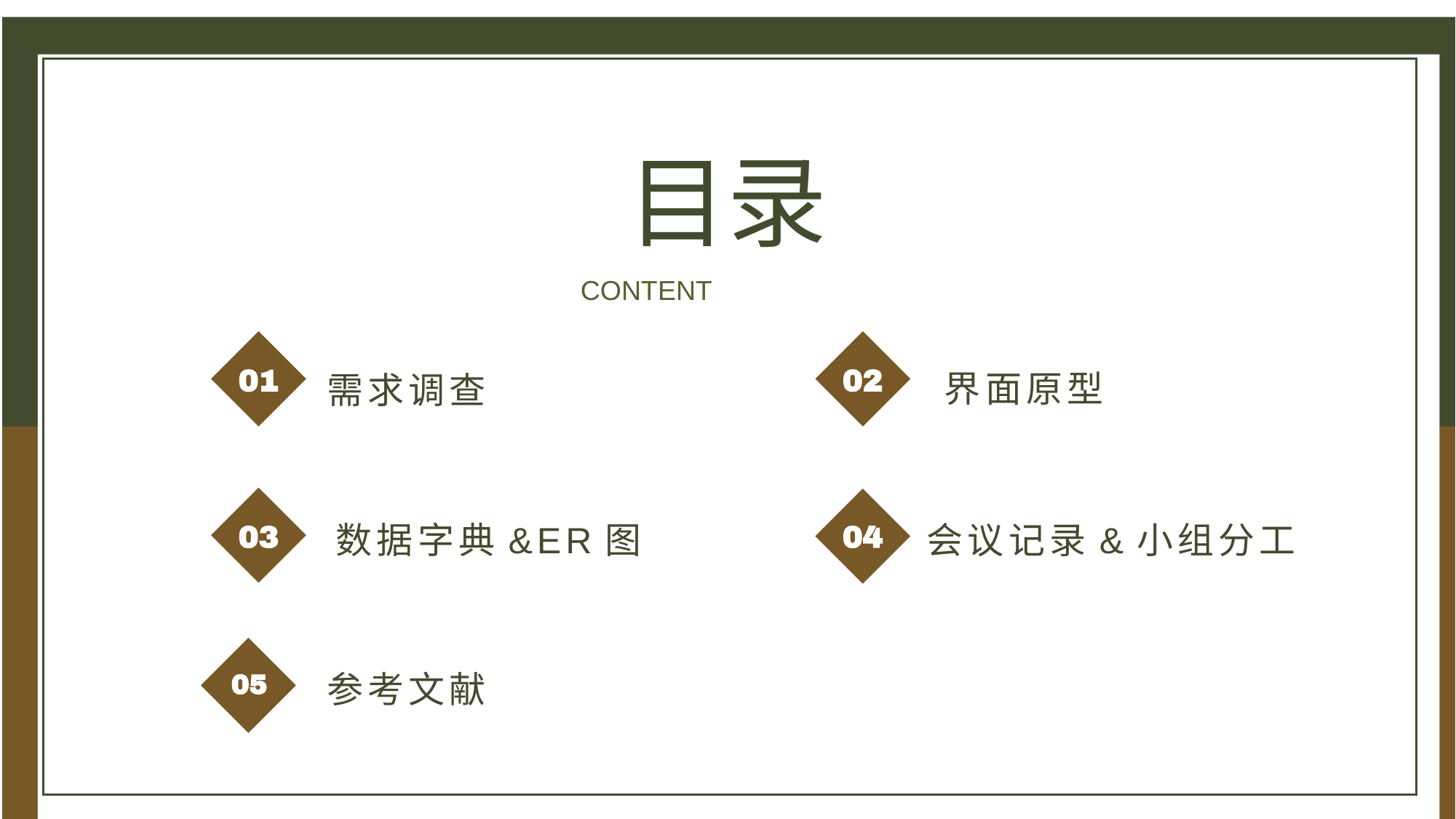

目录
CONTENT

01
会议记录&小组分工

02
需求调查
界面原型

03

04
数据字典&ER图

05
参考文献